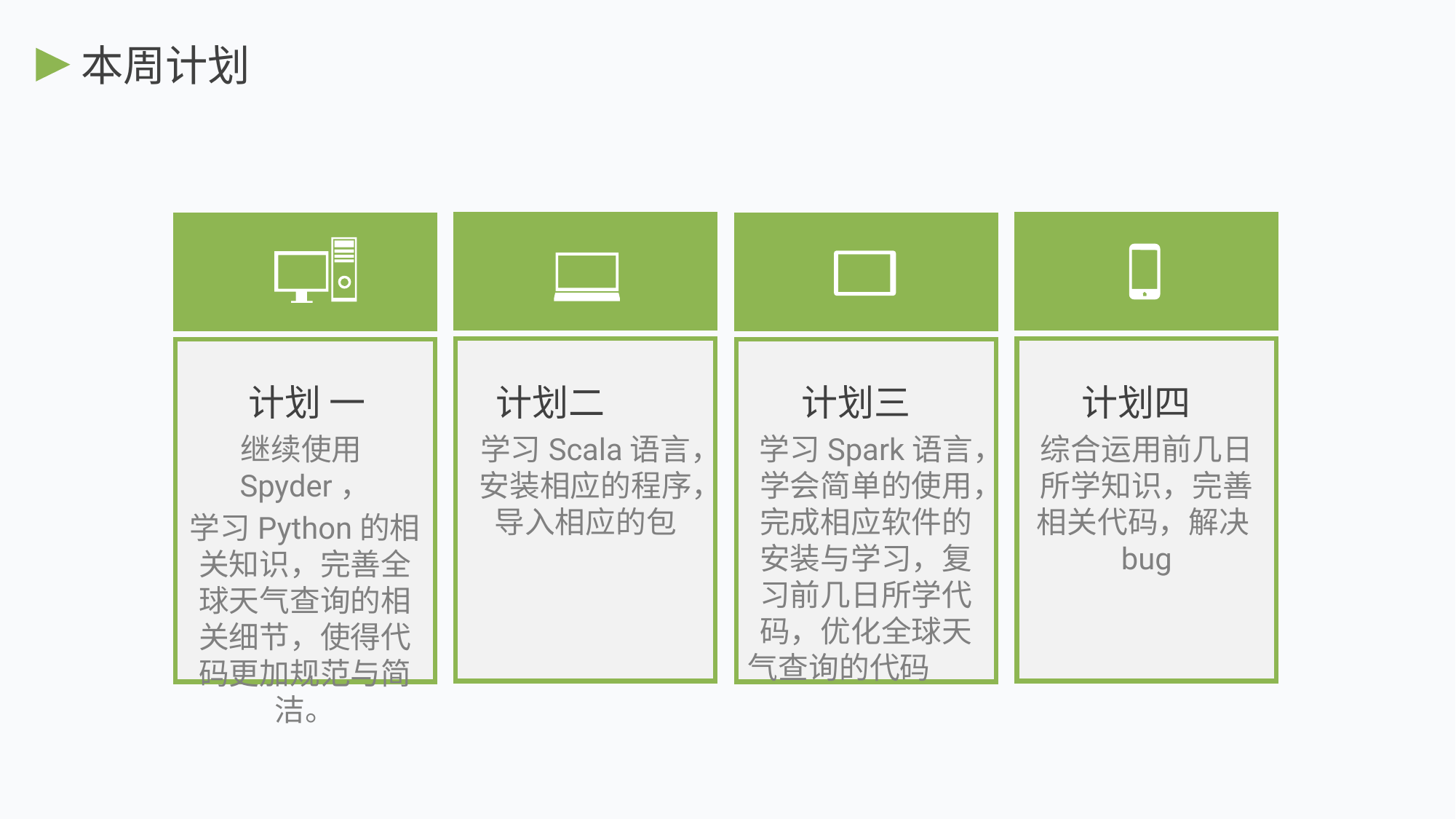

本周计划

     计划 一
 计划二
    计划三
    计划四

继续使用Spyder，
学习Python的相关知识，完善全球天气查询的相关细节，使得代码更加规范与简洁。

学习Scala语言，安装相应的程序，导入相应的包

学习Spark语言，学会简单的使用，完成相应软件的安装与学习，复习前几日所学代码，优化全球天气查询的代码

综合运用前几日所学知识，完善相关代码，解决bug